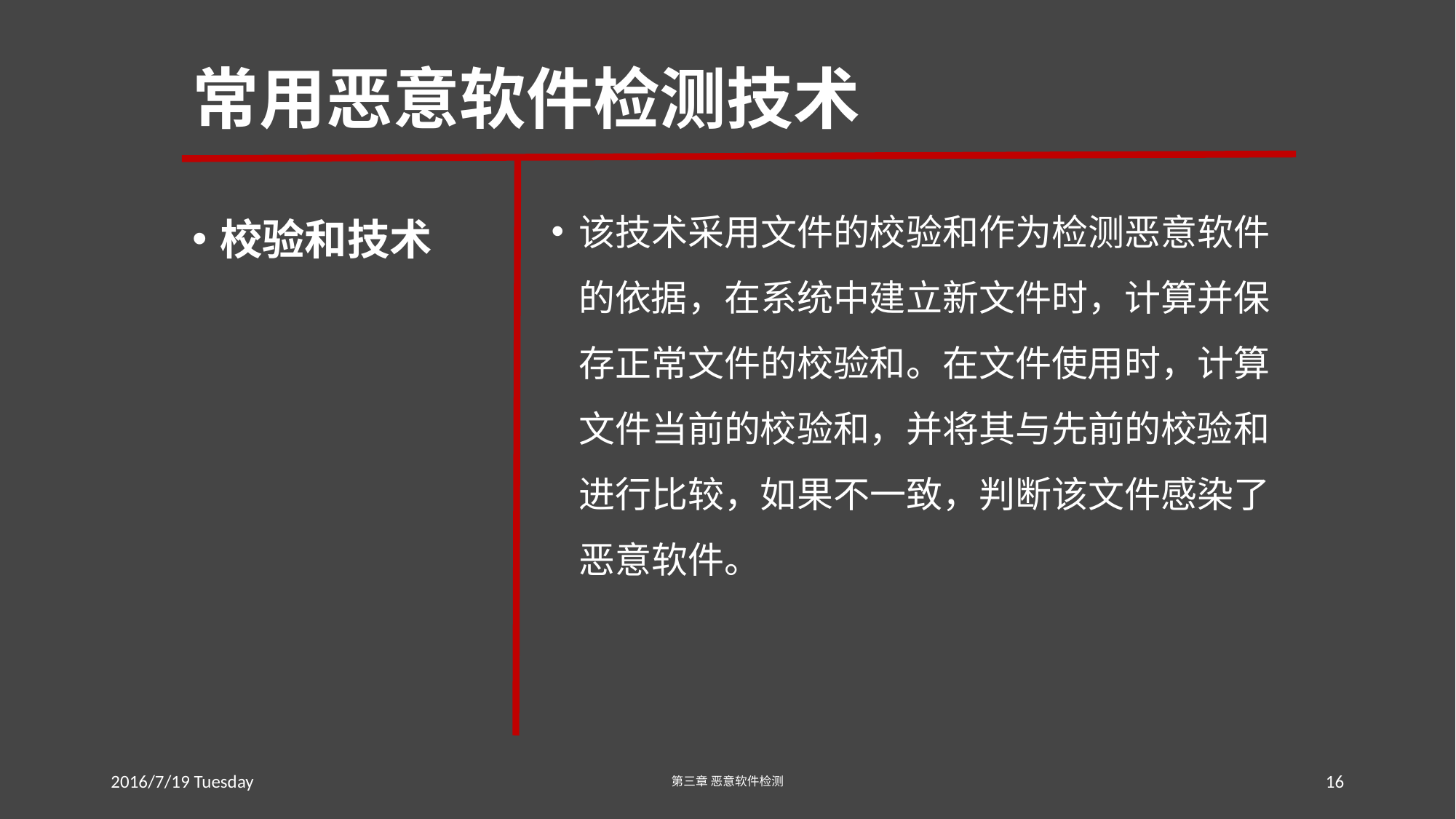

# 常用恶意软件检测技术
校验和技术
该技术采用文件的校验和作为检测恶意软件的依据，在系统中建立新文件时，计算并保存正常文件的校验和。在文件使用时，计算文件当前的校验和，并将其与先前的校验和进行比较，如果不一致，判断该文件感染了恶意软件。
2016/7/19 Tuesday
第三章 恶意软件检测
16